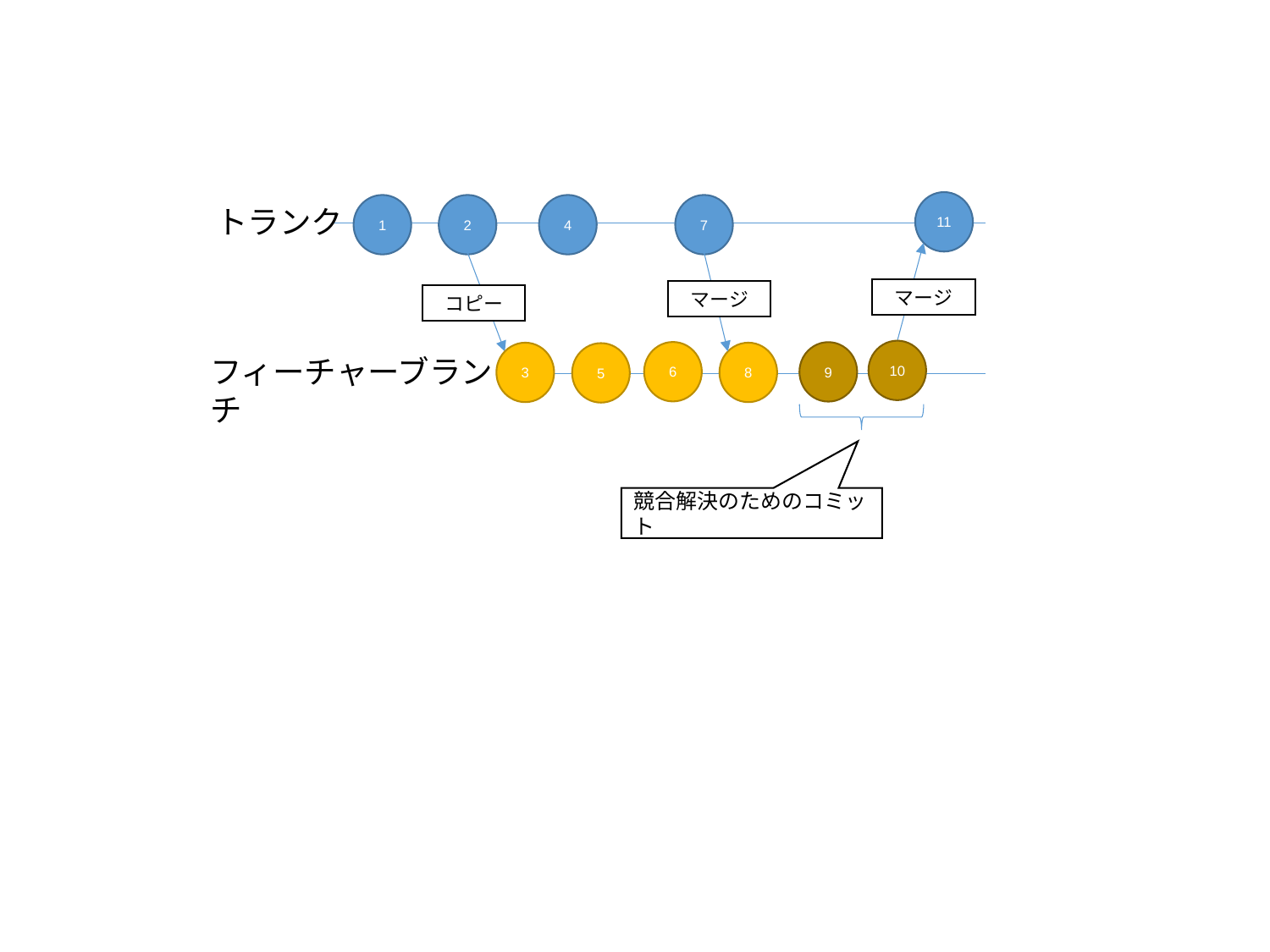

11
1
2
4
7
トランク
マージ
マージ
コピー
10
6
9
8
3
5
フィーチャーブランチ

競合解決のためのコミット